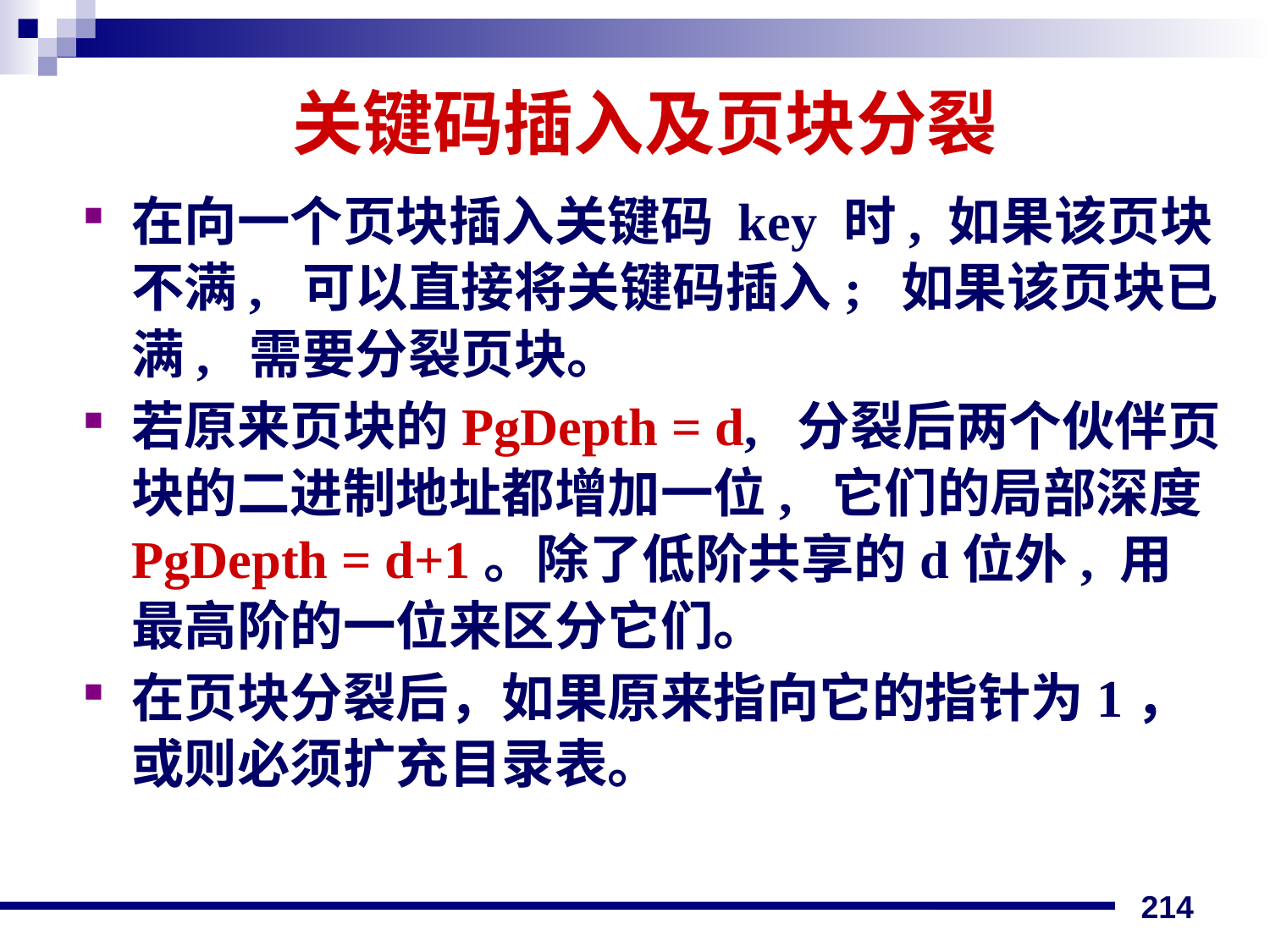

# 关键码插入及页块分裂
在向一个页块插入关键码 key 时, 如果该页块不满,  可以直接将关键码插入;  如果该页块已满,  需要分裂页块。
若原来页块的PgDepth = d,  分裂后两个伙伴页块的二进制地址都增加一位,  它们的局部深度PgDepth = d+1。除了低阶共享的d位外, 用最高阶的一位来区分它们。
在页块分裂后，如果原来指向它的指针为1，或则必须扩充目录表。
214